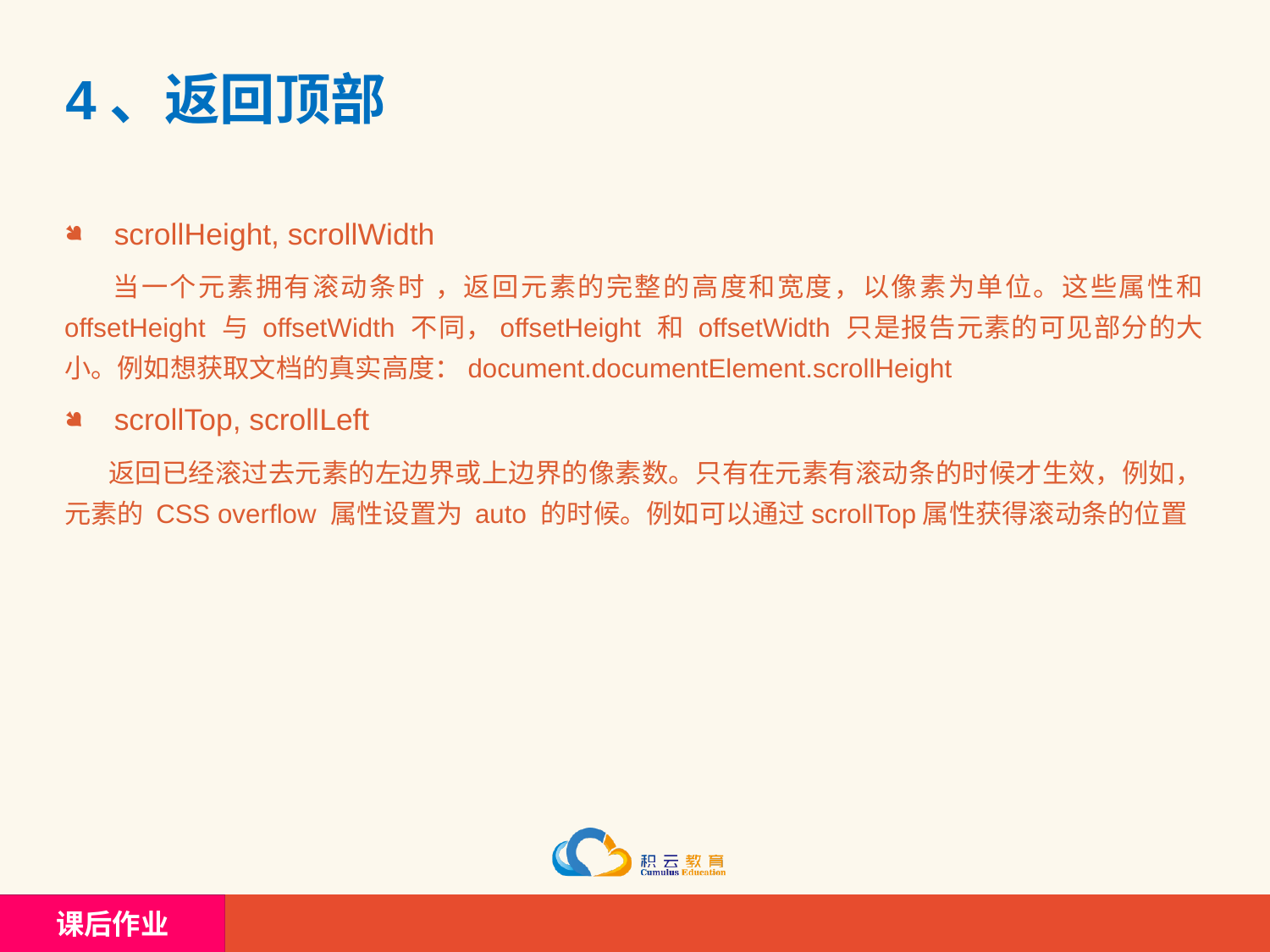

# 4、返回顶部
scrollHeight, scrollWidth
     当一个元素拥有滚动条时 ，返回元素的完整的高度和宽度，以像素为单位。这些属性和 offsetHeight 与 offsetWidth 不同，offsetHeight 和 offsetWidth 只是报告元素的可见部分的大小。例如想获取文档的真实高度：document.documentElement.scrollHeight
scrollTop, scrollLeft
      返回已经滚过去元素的左边界或上边界的像素数。只有在元素有滚动条的时候才生效，例如，元素的 CSS overflow 属性设置为 auto 的时候。例如可以通过scrollTop属性获得滚动条的位置